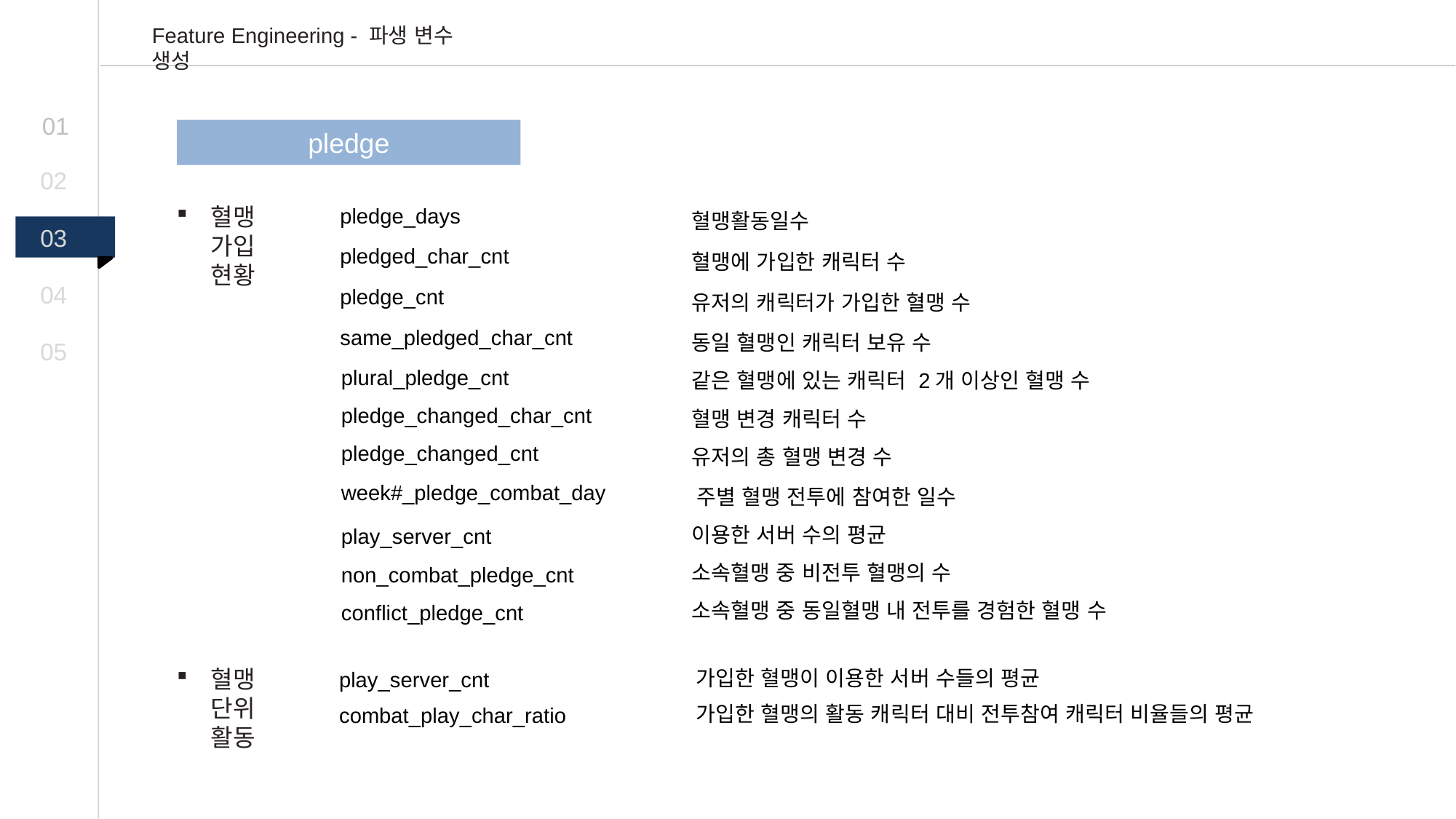

Feature Engineering - 파생 변수 생성
01
pledge
02
혈맹 가입현황
| pledge\_days | 혈맹활동일수 |
| --- | --- |
| pledged\_char\_cnt | 혈맹에 가입한 캐릭터 수 |
| pledge\_cnt | 유저의 캐릭터가 가입한 혈맹 수 |
| same\_pledged\_char\_cnt | 동일 혈맹인 캐릭터 보유 수 |
| plural\_pledge\_cnt | 같은 혈맹에 있는 캐릭터 2개 이상인 혈맹 수 |
| pledge\_changed\_char\_cnt | 혈맹 변경 캐릭터 수 |
| pledge\_changed\_cnt | 유저의 총 혈맹 변경 수 |
| week#\_pledge\_combat\_day | 주별 혈맹 전투에 참여한 일수 |
| play\_server\_cnt | 이용한 서버 수의 평균 |
| non\_combat\_pledge\_cnt | 소속혈맹 중 비전투 혈맹의 수 |
| conflict\_pledge\_cnt | 소속혈맹 중 동일혈맹 내 전투를 경험한 혈맹 수 |

03

04
05
| play\_server\_cnt | 가입한 혈맹이 이용한 서버 수들의 평균 |
| --- | --- |
| combat\_play\_char\_ratio | 가입한 혈맹의 활동 캐릭터 대비 전투참여 캐릭터 비율들의 평균 |
혈맹 단위활동